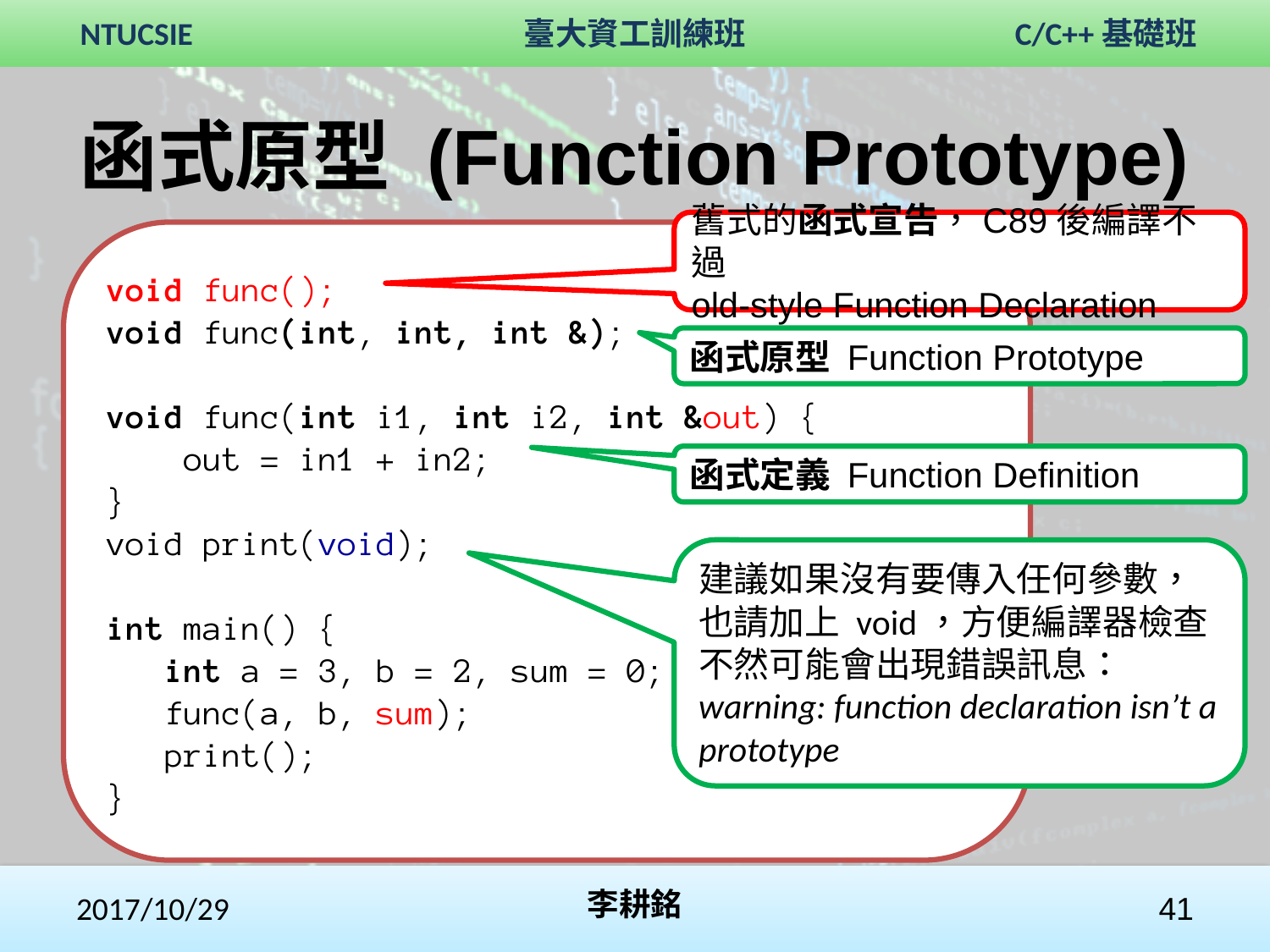

# 函式原型 (Function Prototype)
舊式的函式宣告，C89後編譯不過
old-style Function Declaration

void func();
void func(int, int, int &);

void func(int i1, int i2, int &out) {
    out = in1 + in2;
}
void print(void);

int main() {
   int a = 3, b = 2, sum = 0;
   func(a, b, sum);
   print();
}
函式原型 Function Prototype
函式定義 Function Definition
建議如果沒有要傳入任何參數，
也請加上 void，方便編譯器檢查
不然可能會出現錯誤訊息：
warning: function declaration isn’t a prototype
2017/10/29
李耕銘
41